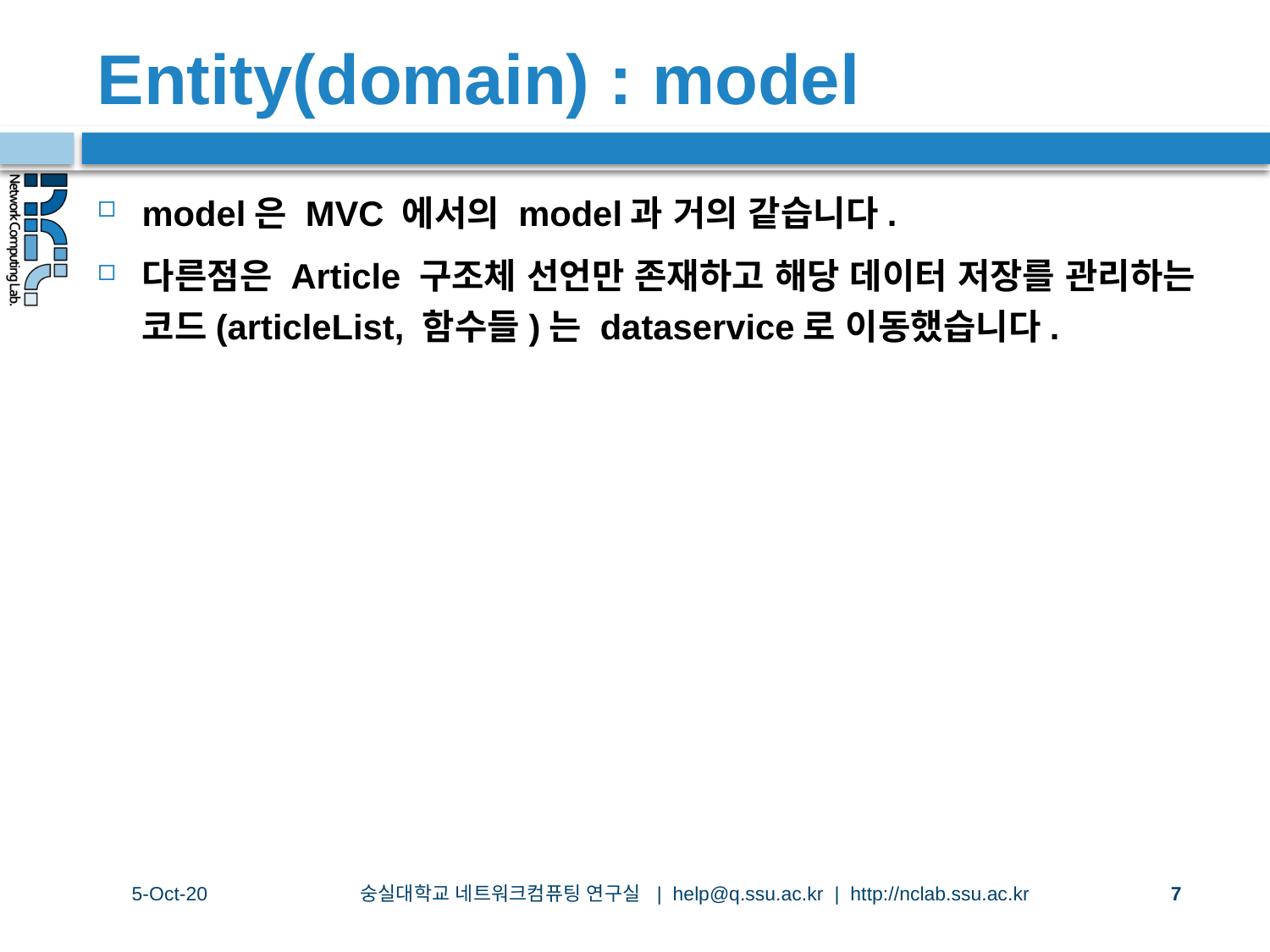

# Entity(domain) : model
model은 MVC 에서의 model과 거의 같습니다.
다른점은 Article 구조체 선언만 존재하고 해당 데이터 저장를 관리하는 코드(articleList, 함수들)는 dataservice로 이동했습니다.

숭실대학교 네트워크컴퓨팅 연구실  |  help@q.ssu.ac.kr  |  http://nclab.ssu.ac.kr
5-Oct-20
7